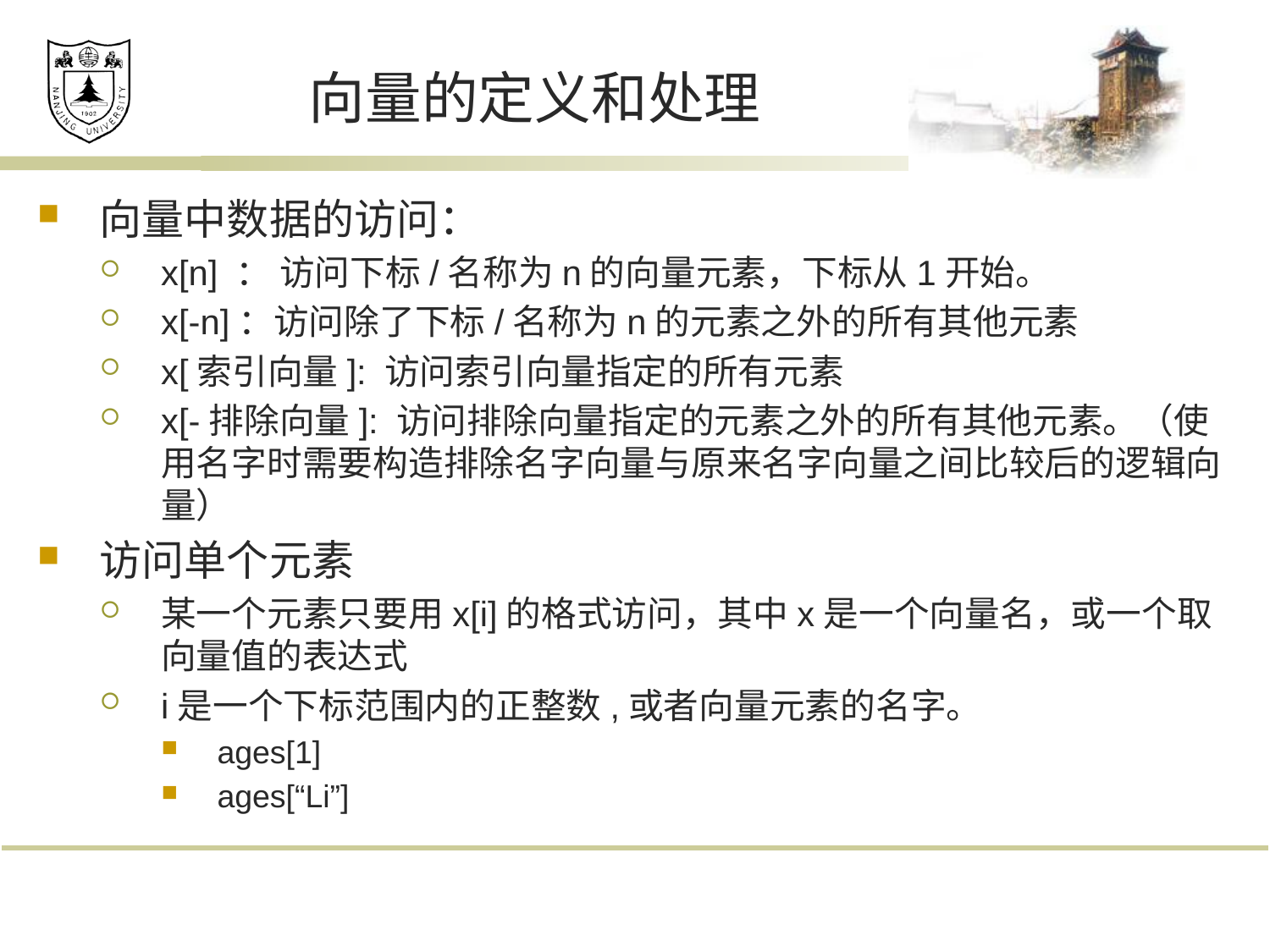

# 向量的定义和处理
向量中数据的访问：
x[n] ： 访问下标/名称为n的向量元素，下标从1开始。
x[-n]：访问除了下标/名称为n的元素之外的所有其他元素
x[索引向量]: 访问索引向量指定的所有元素
x[-排除向量]: 访问排除向量指定的元素之外的所有其他元素。（使用名字时需要构造排除名字向量与原来名字向量之间比较后的逻辑向量）
访问单个元素
某一个元素只要用x[i]的格式访问，其中x是一个向量名，或一个取向量值的表达式
i是一个下标范围内的正整数,或者向量元素的名字。
ages[1]
ages[“Li”]